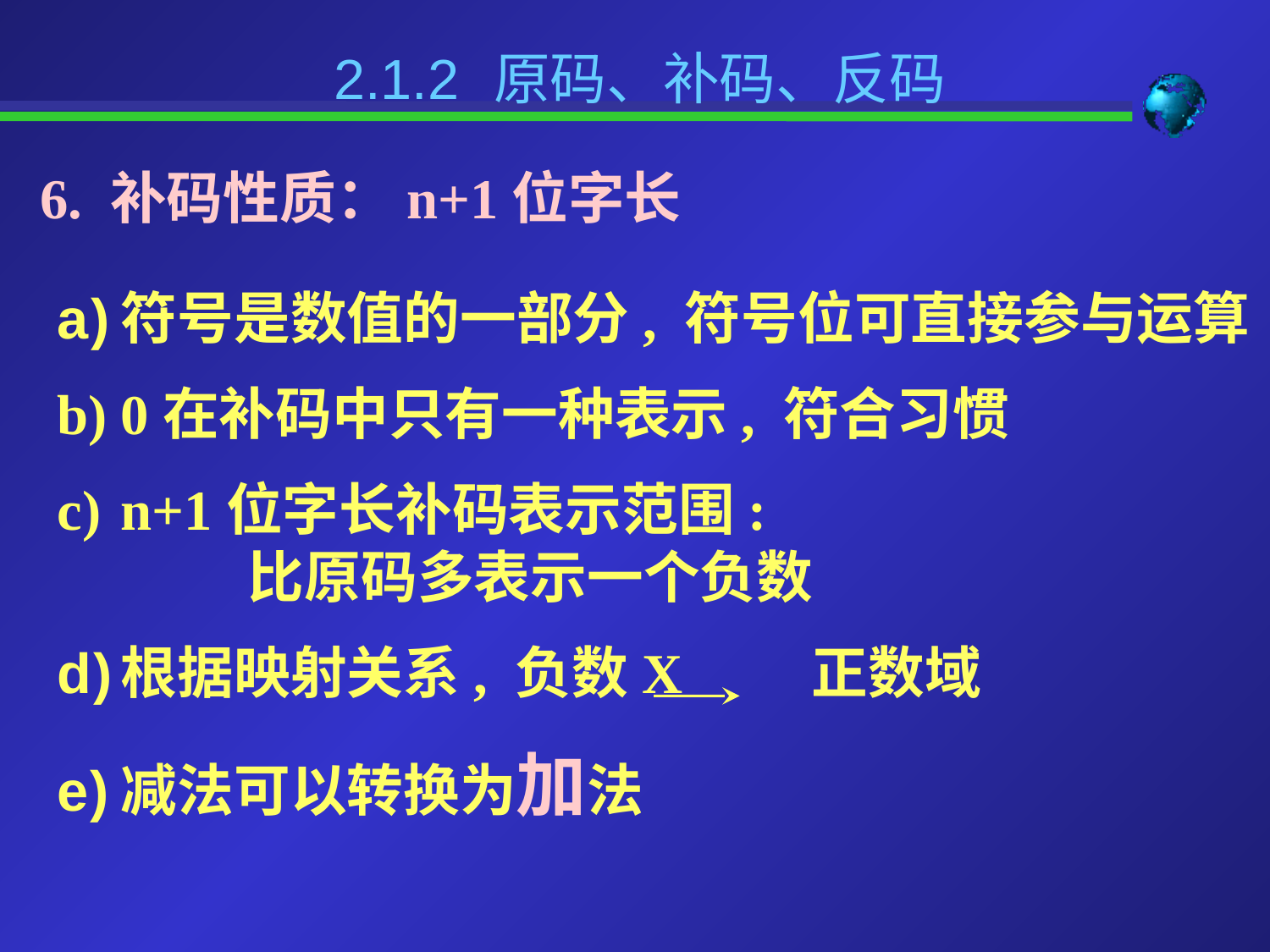

2.1.2 原码、补码、反码
6. 补码性质：n+1位字长
符号是数值的一部分, 符号位可直接参与运算
0在补码中只有一种表示, 符合习惯
n+1位字长补码表示范围:
	比原码多表示一个负数
根据映射关系, 负数X	   正数域
减法可以转换为加法